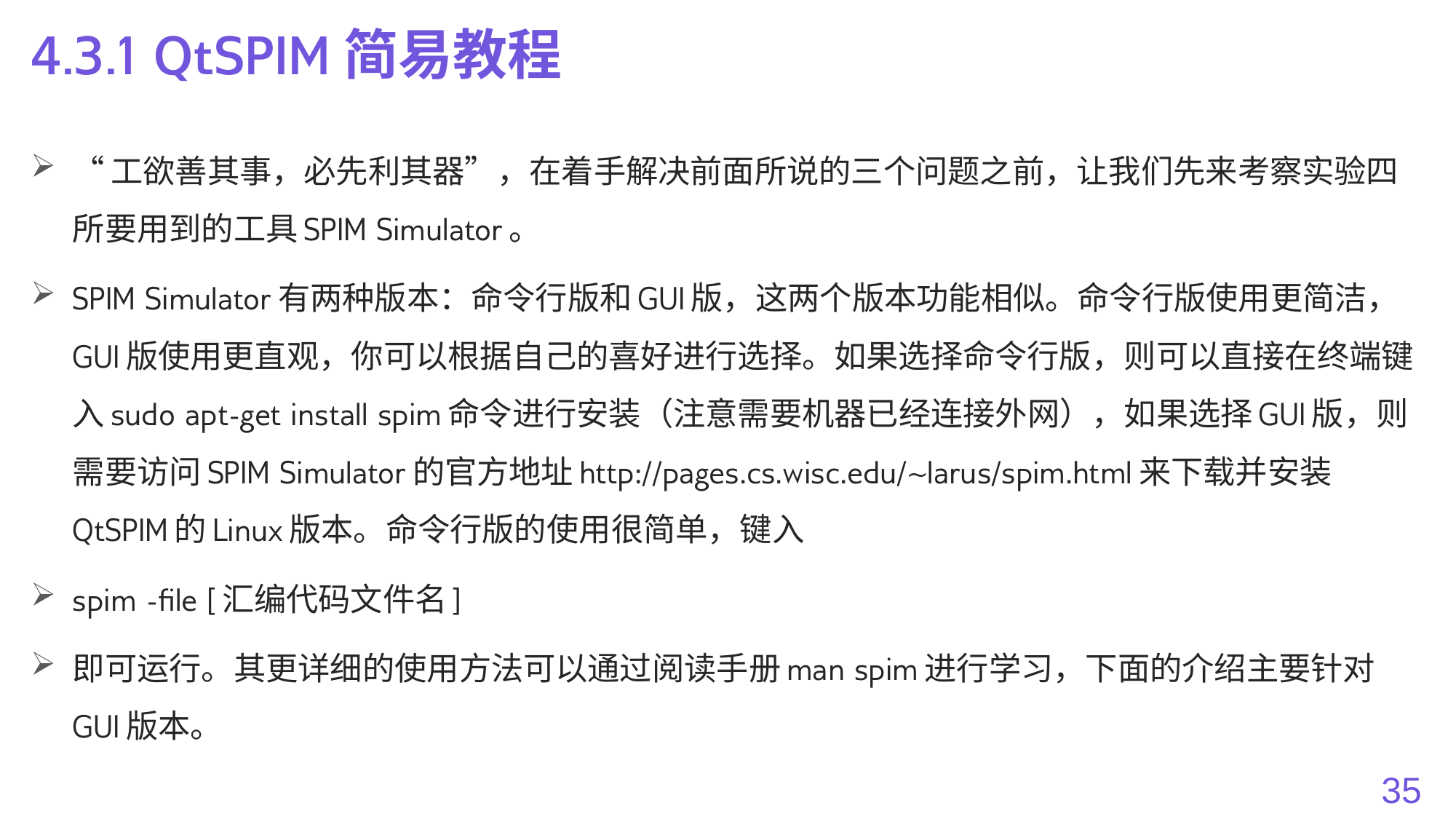

# 4.3.1 QtSPIM简易教程
“工欲善其事，必先利其器”，在着手解决前面所说的三个问题之前，让我们先来考察实验四所要用到的工具SPIM Simulator。
SPIM Simulator有两种版本：命令行版和GUI版，这两个版本功能相似。命令行版使用更简洁，GUI版使用更直观，你可以根据自己的喜好进行选择。如果选择命令行版，则可以直接在终端键入sudo apt-get install spim命令进行安装（注意需要机器已经连接外网），如果选择GUI版，则需要访问SPIM Simulator的官方地址http://pages.cs.wisc.edu/~larus/spim.html来下载并安装QtSPIM的Linux版本。命令行版的使用很简单，键入
spim -file [汇编代码文件名]
即可运行。其更详细的使用方法可以通过阅读手册man spim进行学习，下面的介绍主要针对GUI版本。
35